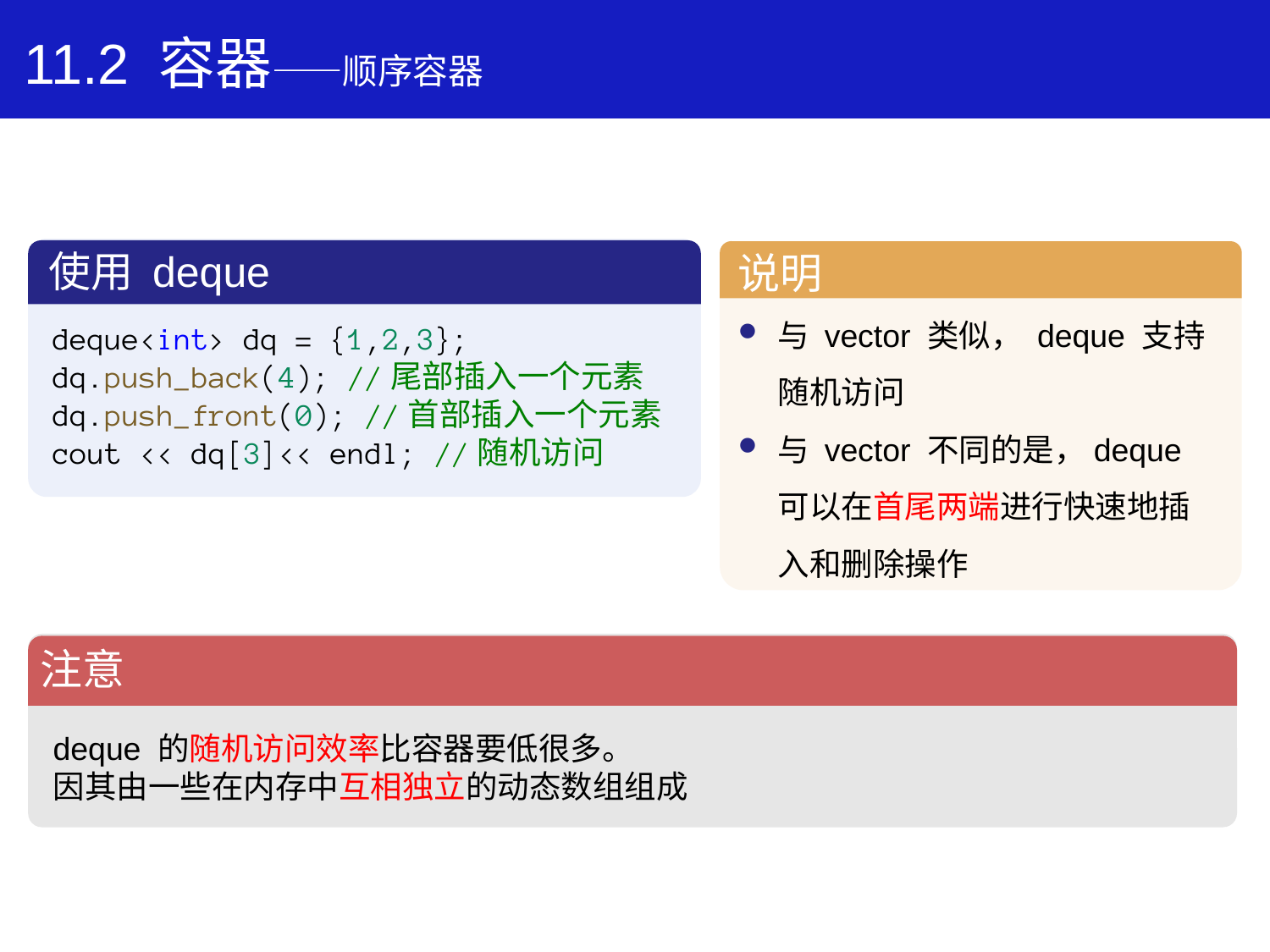

11.2 容器——顺序容器
使用 deque

说明

与 vector 类似， deque 支持随机访问
与 vector 不同的是，deque 可以在首尾两端进行快速地插入和删除操作
deque<int> dq = {1,2,3};
dq.push_back(4); //尾部插入一个元素
dq.push_front(0); //首部插入一个元素
cout << dq[3]<< endl; //随机访问

注意
deque 的随机访问效率比容器要低很多。
因其由一些在内存中互相独立的动态数组组成
24